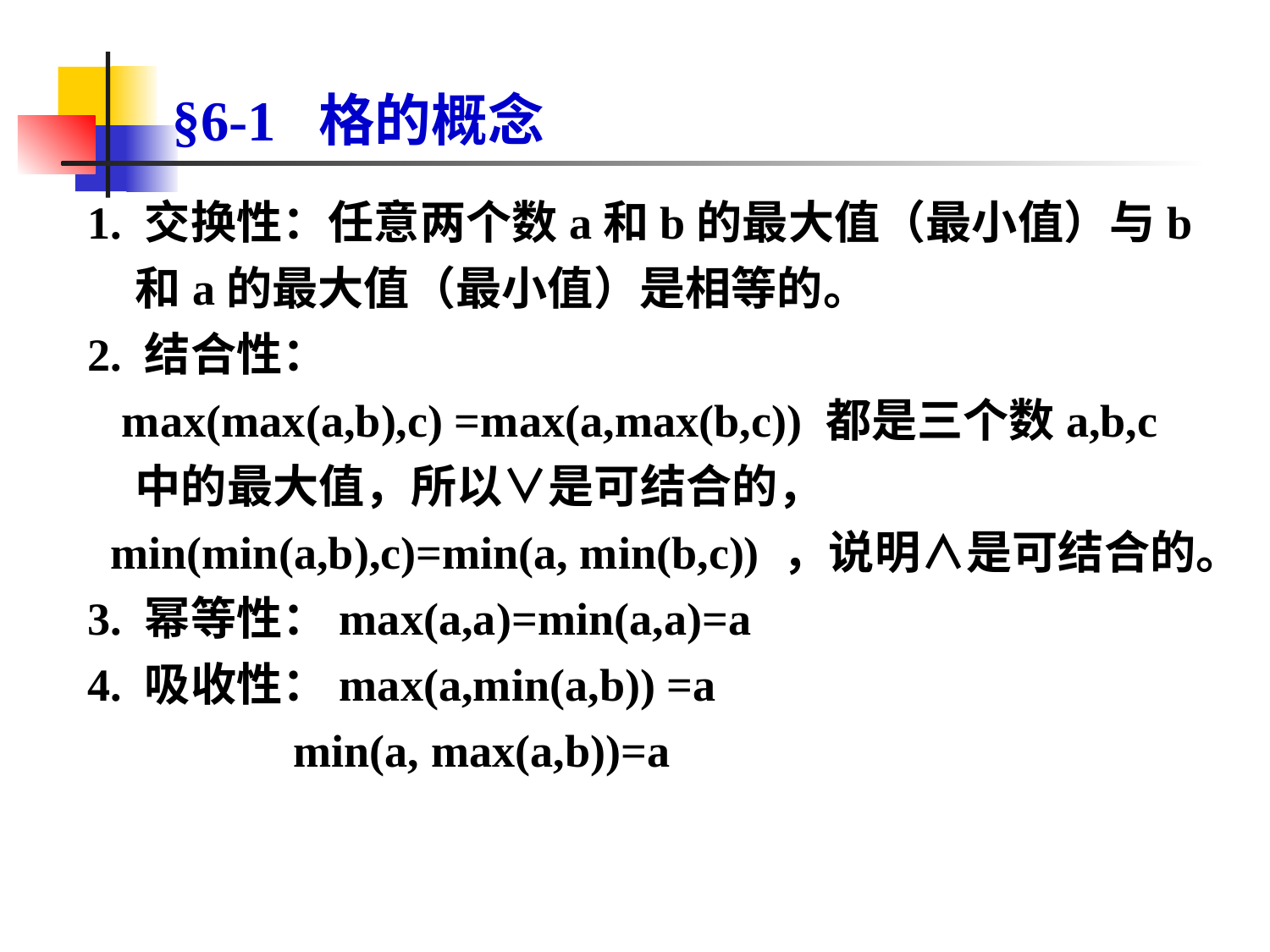

# §6-1  格的概念
1. 交换性：任意两个数a和b的最大值（最小值）与b和a的最大值（最小值）是相等的。
2. 结合性：
   max(max(a,b),c) =max(a,max(b,c)) 都是三个数a,b,c中的最大值，所以∨是可结合的，
  min(min(a,b),c)=min(a, min(b,c)) ，说明∧是可结合的。
3. 幂等性：max(a,a)=min(a,a)=a
4. 吸收性：max(a,min(a,b)) =a
                  min(a, max(a,b))=a
25